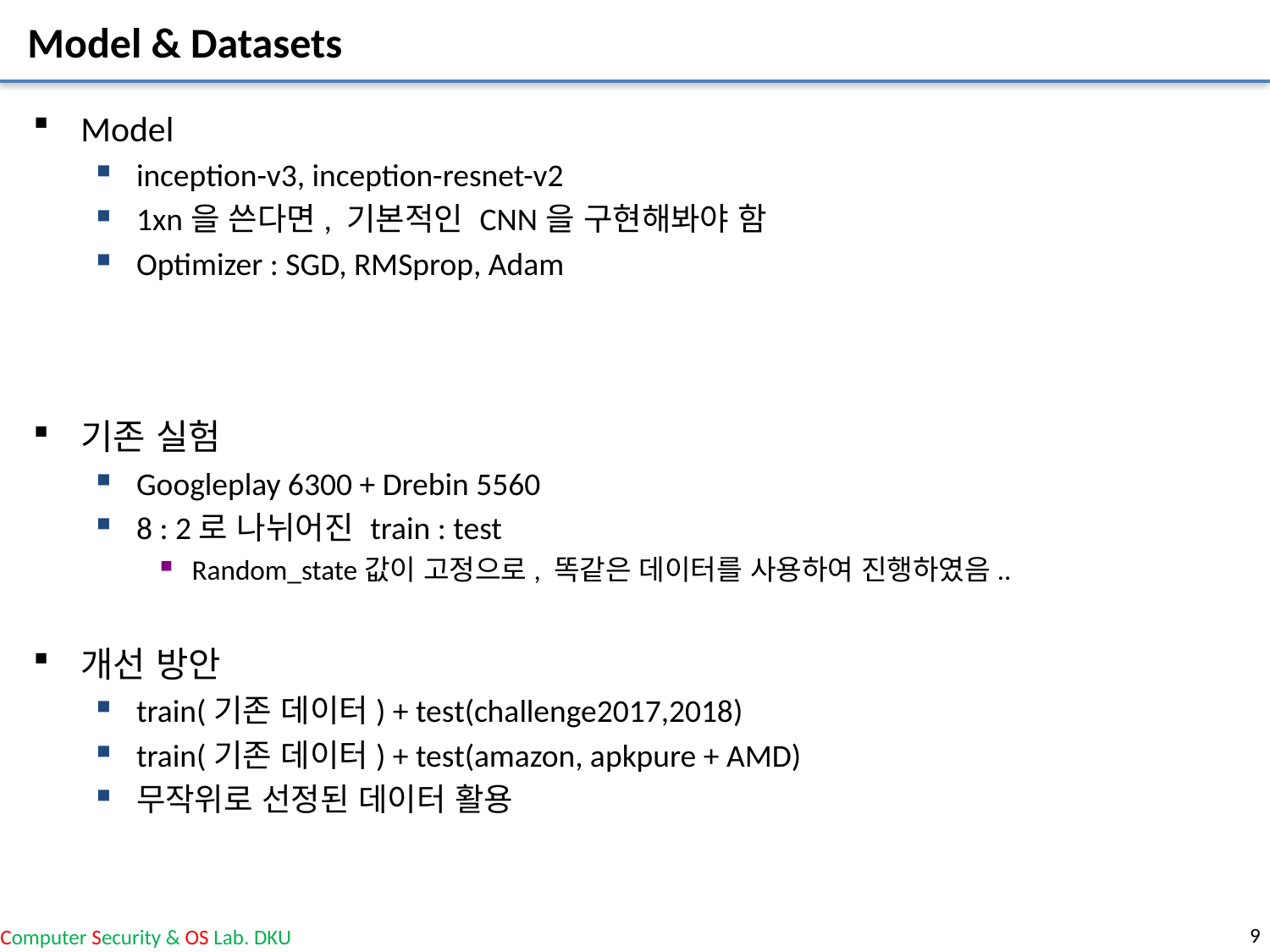

# Model & Datasets
Model
inception-v3, inception-resnet-v2
1xn을 쓴다면, 기본적인 CNN을 구현해봐야 함
Optimizer : SGD, RMSprop, Adam

기존 실험
Googleplay 6300 + Drebin 5560
8 : 2로 나뉘어진 train : test
Random_state값이 고정으로, 똑같은 데이터를 사용하여 진행하였음..

개선 방안
train(기존 데이터) + test(challenge2017,2018)
train(기존 데이터) + test(amazon, apkpure + AMD)
무작위로 선정된 데이터 활용
9